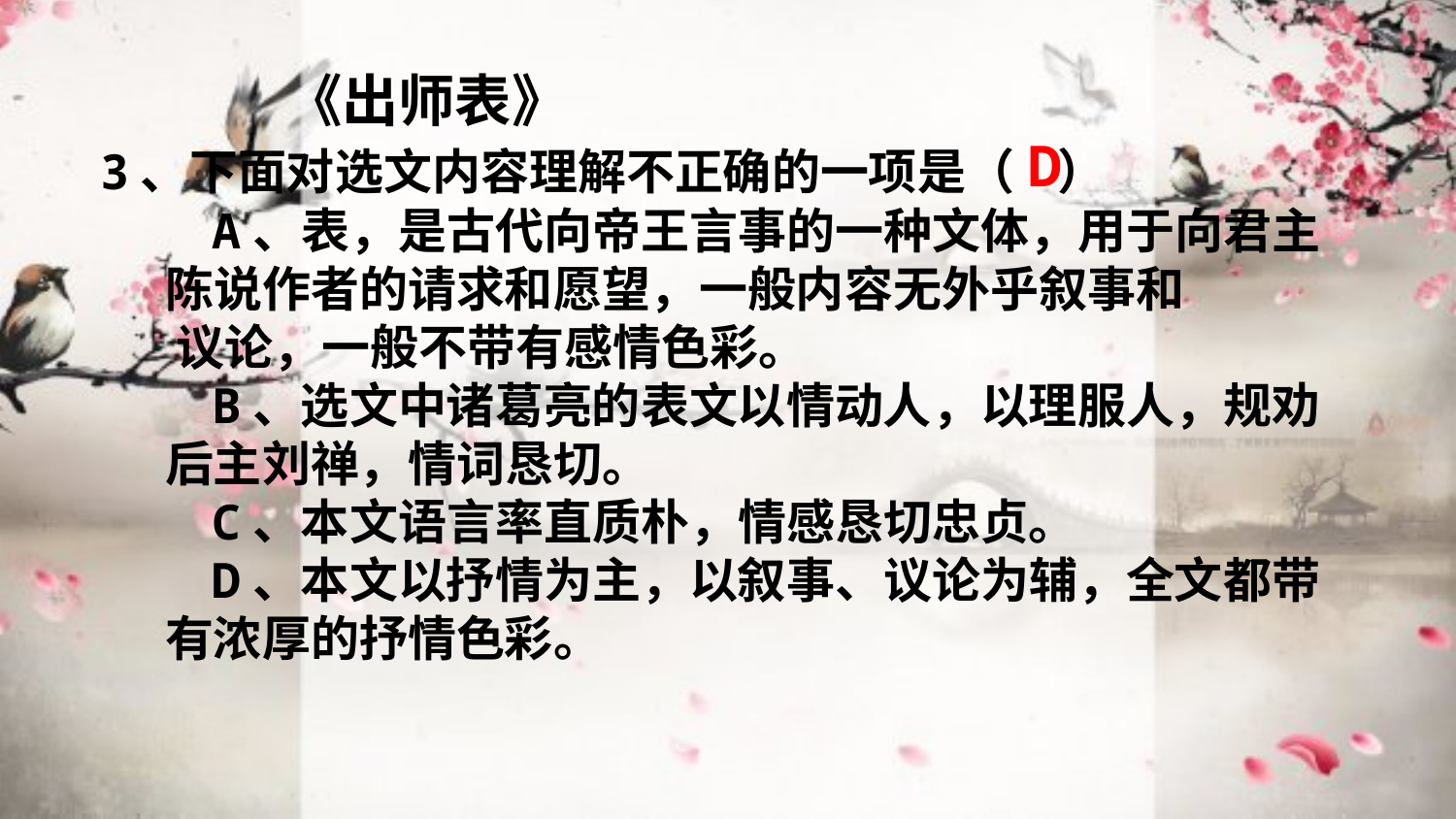

#
                《出师表》
 3、下面对选文内容理解不正确的一项是（    ）
     A、表，是古代向帝王言事的一种文体，用于向君主
        陈说作者的请求和愿望，一般内容无外乎叙事和
         议论，一般不带有感情色彩。
     B、选文中诸葛亮的表文以情动人，以理服人，规劝
        后主刘禅，情词恳切。
     C、本文语言率直质朴，情感恳切忠贞。
     D、本文以抒情为主，以叙事、议论为辅，全文都带
        有浓厚的抒情色彩。

D